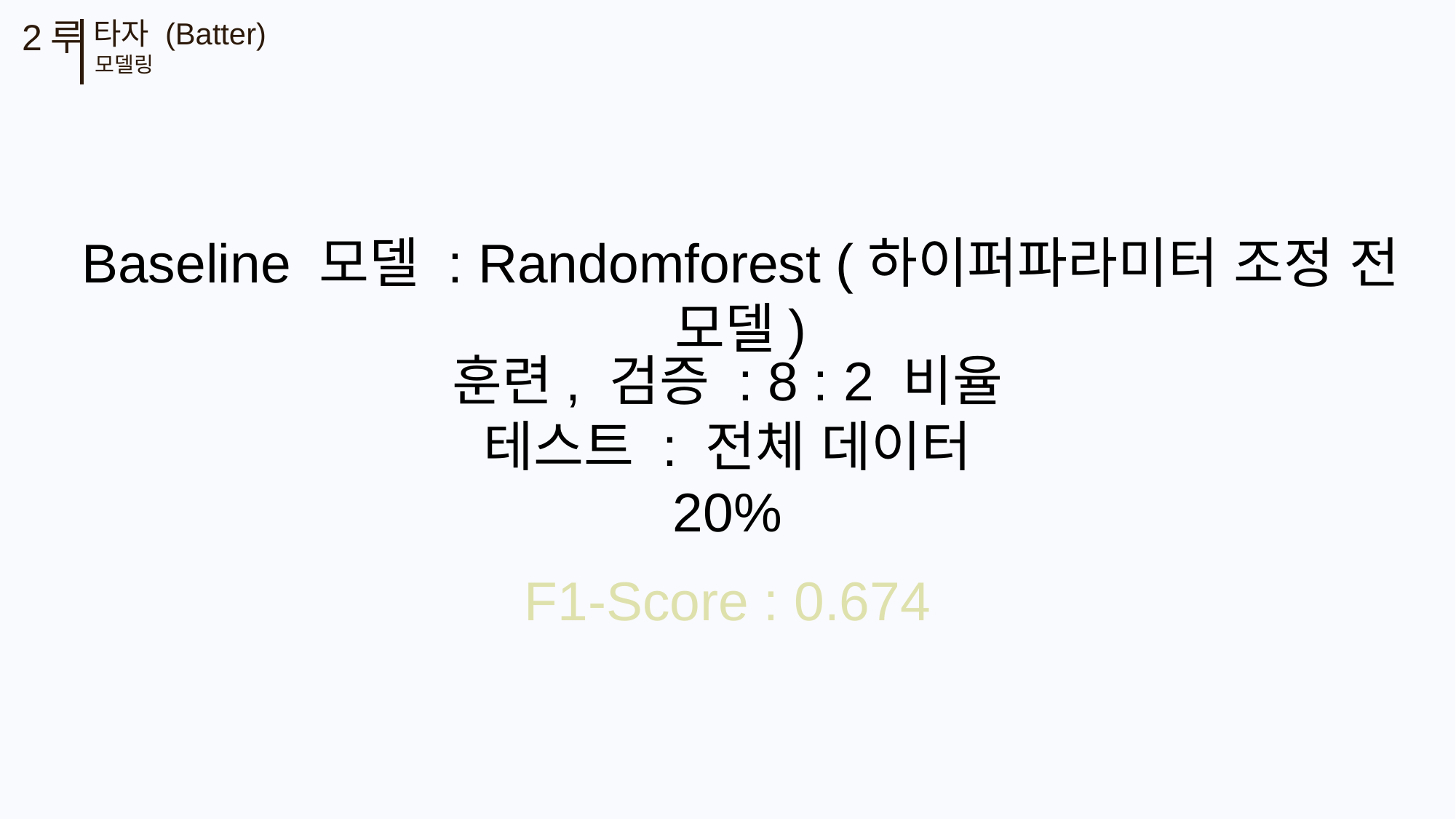

2루
타자 (Batter)
모델링
Baseline 모델 : Randomforest (하이퍼파라미터 조정 전 모델)
훈련, 검증 : 8 : 2 비율
테스트 : 전체 데이터 20%
F1-Score : 0.674